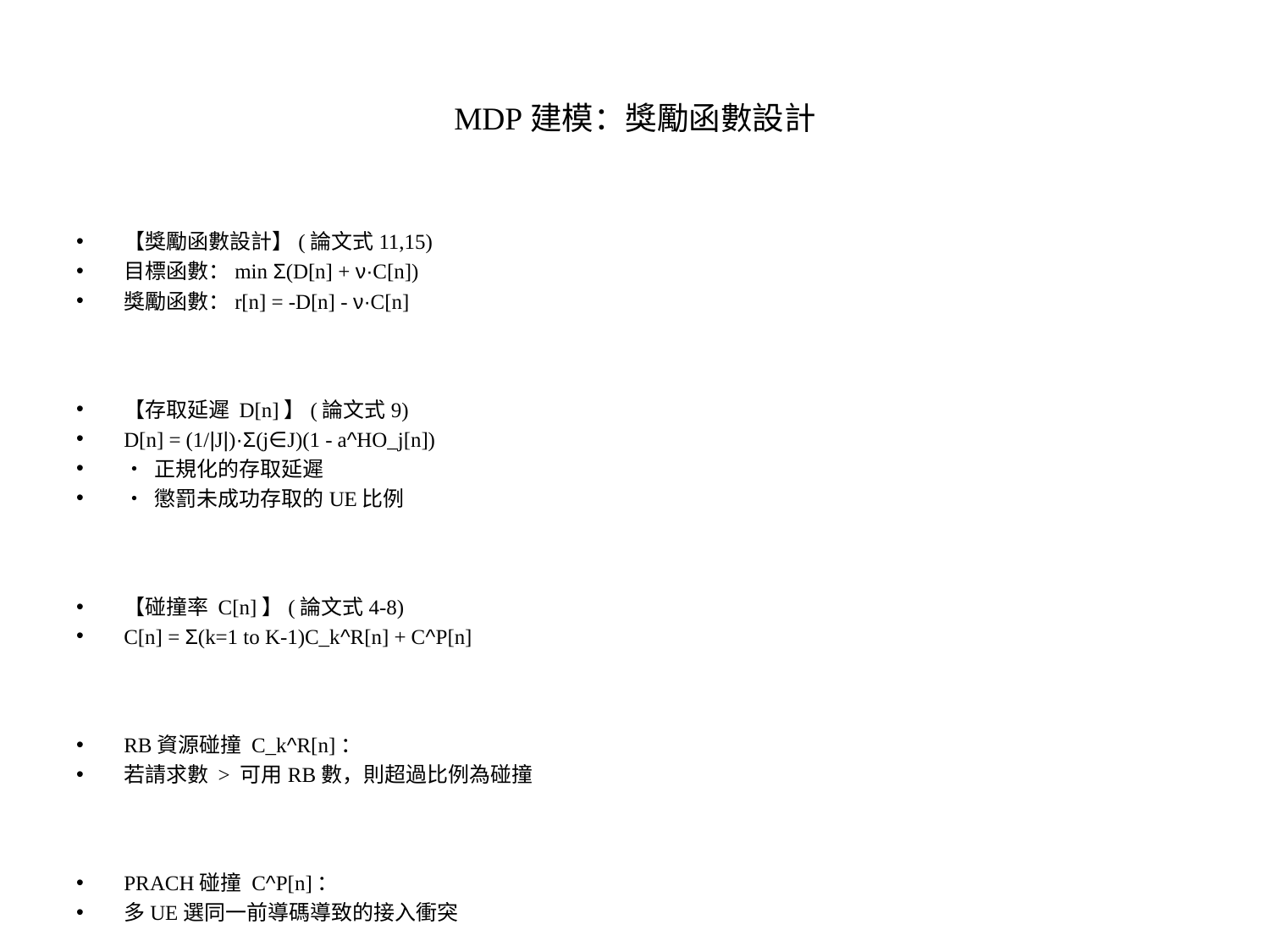

# MDP建模：獎勵函數設計
【獎勵函數設計】(論文式11,15)
目標函數：min Σ(D[n] + ν·C[n])
獎勵函數：r[n] = -D[n] - ν·C[n]

【存取延遲 D[n]】(論文式9)
D[n] = (1/|J|)·Σ(j∈J)(1 - a^HO_j[n])
• 正規化的存取延遲
• 懲罰未成功存取的UE比例

【碰撞率 C[n]】(論文式4-8)
C[n] = Σ(k=1 to K-1)C_k^R[n] + C^P[n]

RB資源碰撞 C_k^R[n]：
若請求數 > 可用RB數，則超過比例為碰撞

PRACH碰撞 C^P[n]：
多UE選同一前導碼導致的接入衝突

【權衡係數 ν】
• URLLC應用：ν較大（重視低延遲）
• mMTC應用：ν較小（容忍適度延遲）
• 可動態調整應用優先級